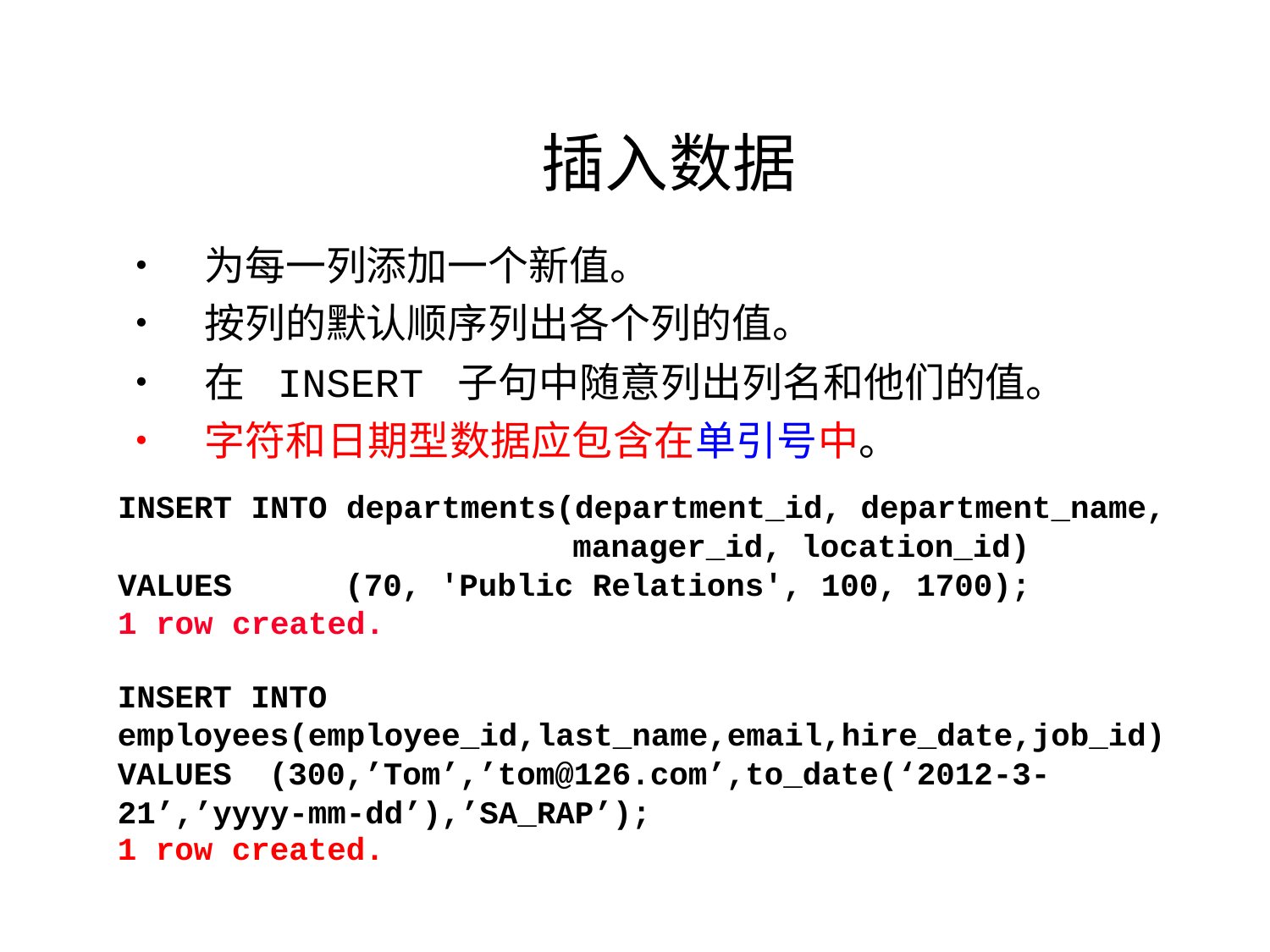

插入数据
• 为每一列添加一个新值。
• 按列的默认顺序列出各个列的值。
• 在 INSERT 子句中随意列出列名和他们的值。
• 字符和日期型数据应包含在单引号中。
INSERT INTO departments(department_id, department_name,
manager_id, location_id)
VALUES (70, 'Public Relations', 100, 1700);
1 row created.
INSERT INTO
employees(employee_id,last_name,email,hire_date,job_id)
VALUES (300,’Tom’,’tom@126.com’,to_date(‘2012-3-
21’,’yyyy-mm-dd’),’SA_RAP’);
1 row created.